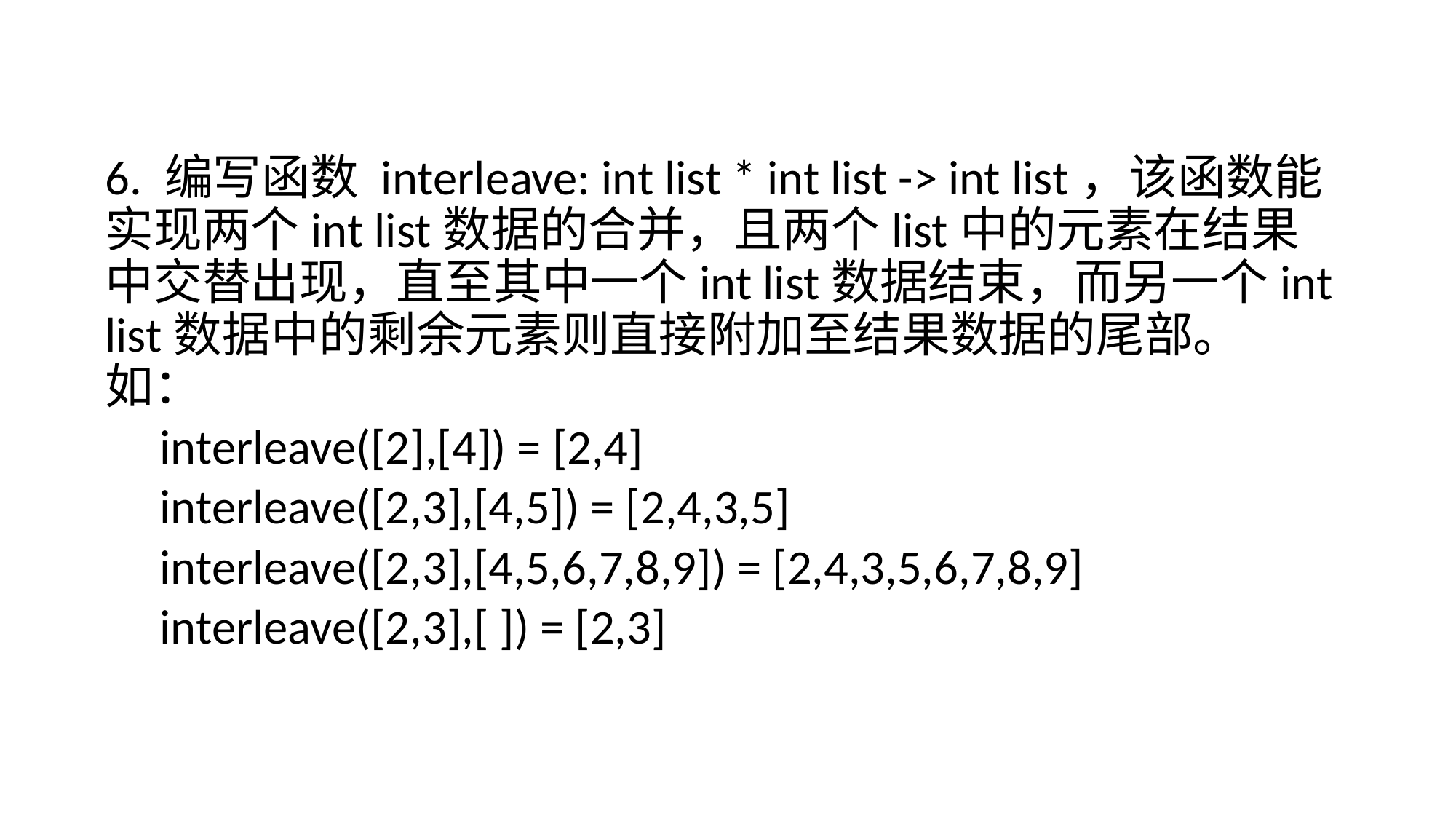

6. 编写函数 interleave: int list * int list -> int list，该函数能实现两个int list数据的合并，且两个list中的元素在结果中交替出现，直至其中一个int list数据结束，而另一个int list数据中的剩余元素则直接附加至结果数据的尾部。如：
interleave([2],[4]) = [2,4]
interleave([2,3],[4,5]) = [2,4,3,5]
interleave([2,3],[4,5,6,7,8,9]) = [2,4,3,5,6,7,8,9]
interleave([2,3],[ ]) = [2,3]